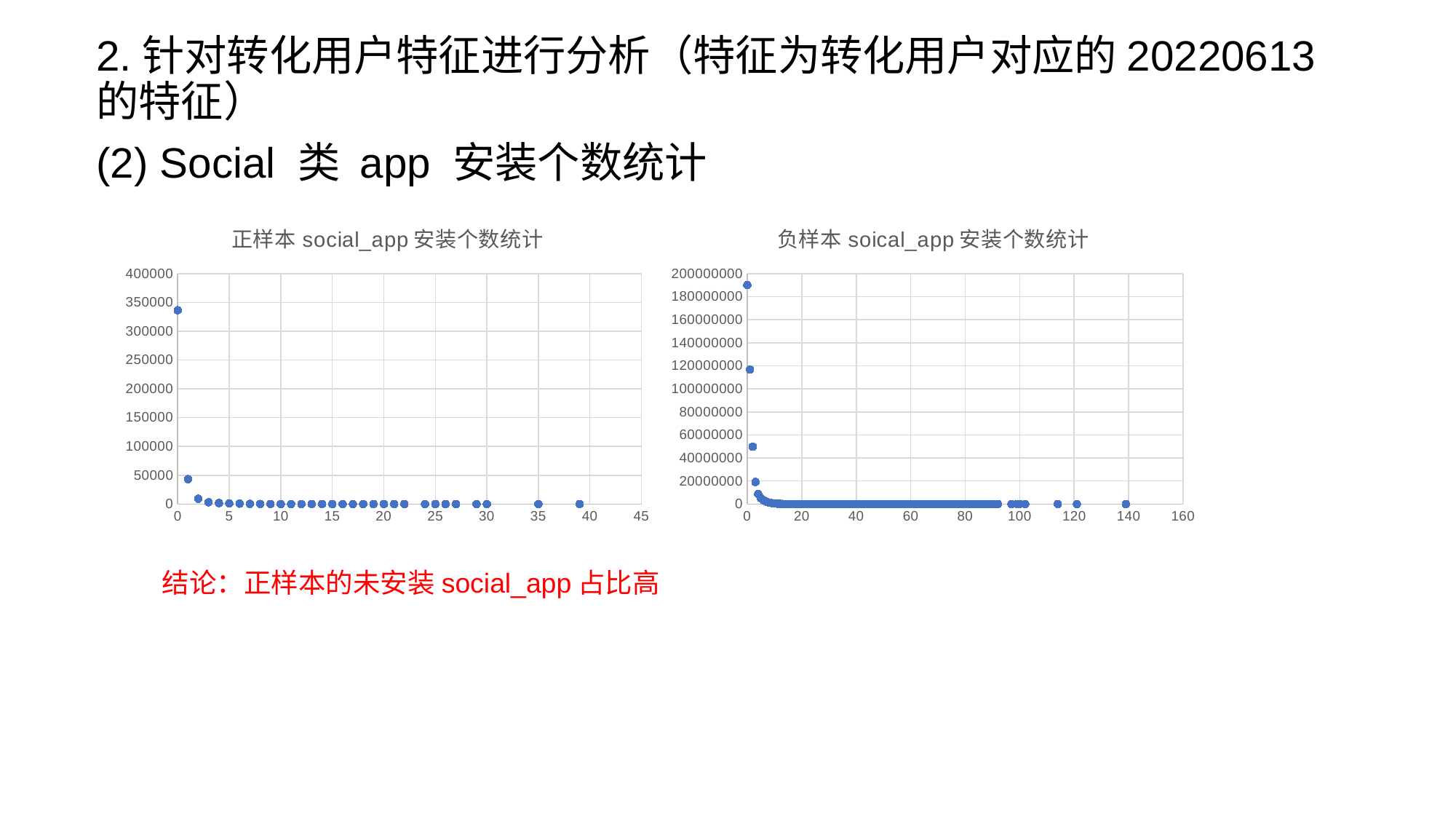

2.针对转化用户特征进行分析（特征为转化用户对应的20220613的特征）
(2) Social 类 app 安装个数统计

### Chart: 正样本social_app安装个数统计

| Category |  |
|---|---|

### Chart: 负样本soical_app安装个数统计

| Category |  |
|---|---|
结论：正样本的未安装social_app占比高